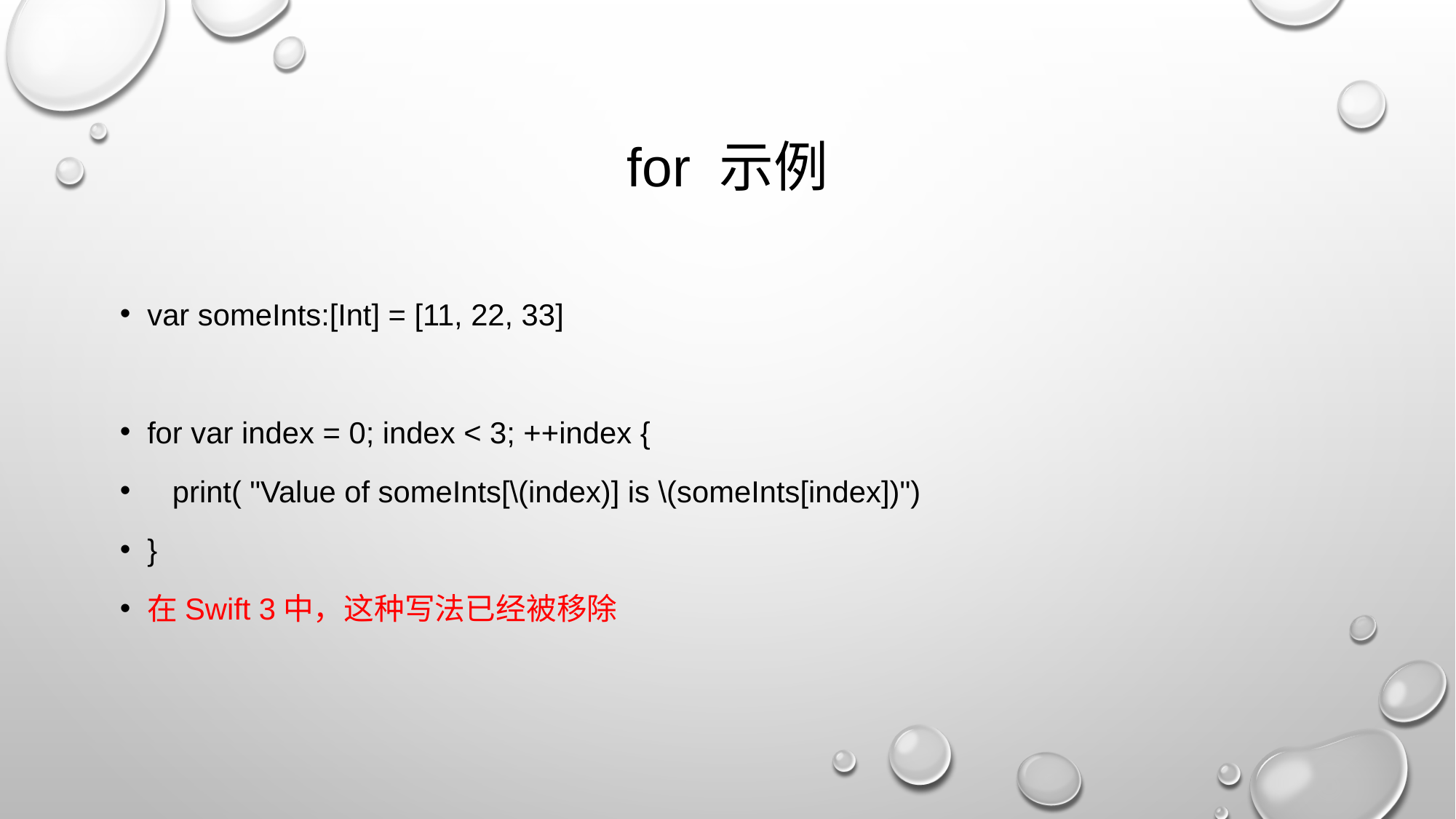

# for 示例
var someInts:[Int] = [11, 22, 33]

for var index = 0; index < 3; ++index {
   print( "Value of someInts[\(index)] is \(someInts[index])")
}
在Swift 3中，这种写法已经被移除